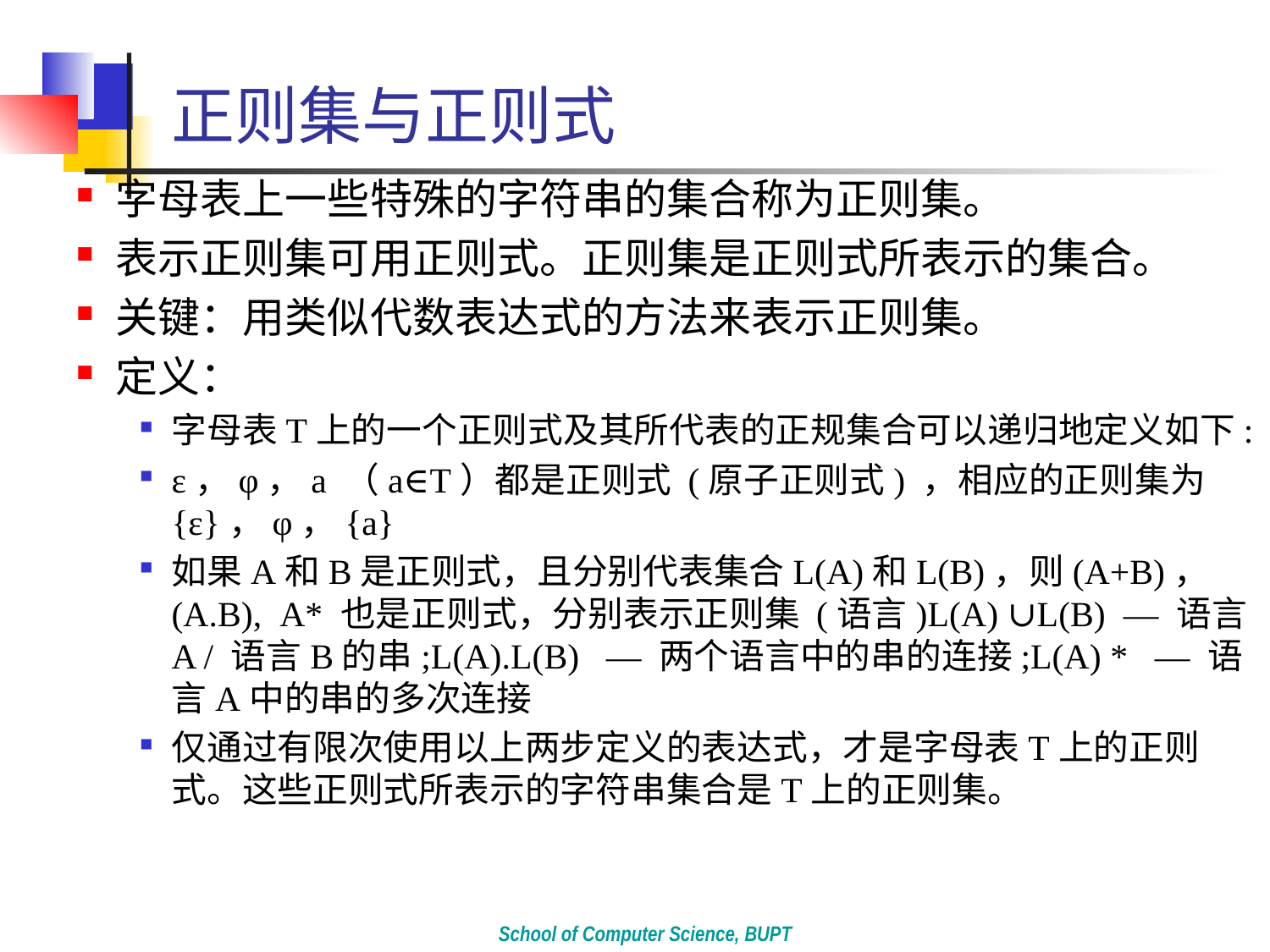

# 正则集与正则式
字母表上一些特殊的字符串的集合称为正则集。
表示正则集可用正则式。正则集是正则式所表示的集合。
关键：用类似代数表达式的方法来表示正则集。
定义：
字母表T上的一个正则式及其所代表的正规集合可以递归地定义如下:
ε，φ，a （a∈T）都是正则式 (原子正则式) ，相应的正则集为{ε}，φ，{a}
如果A和B是正则式，且分别代表集合L(A)和L(B)，则(A+B)，(A.B),  A* 也是正则式，分别表示正则集 (语言)L(A) ∪L(B)  ― 语言A / 语言B的串;L(A).L(B)   ― 两个语言中的串的连接;L(A) *   ― 语言A中的串的多次连接
仅通过有限次使用以上两步定义的表达式，才是字母表T上的正则式。这些正则式所表示的字符串集合是T上的正则集。

School of Computer Science, BUPT
19